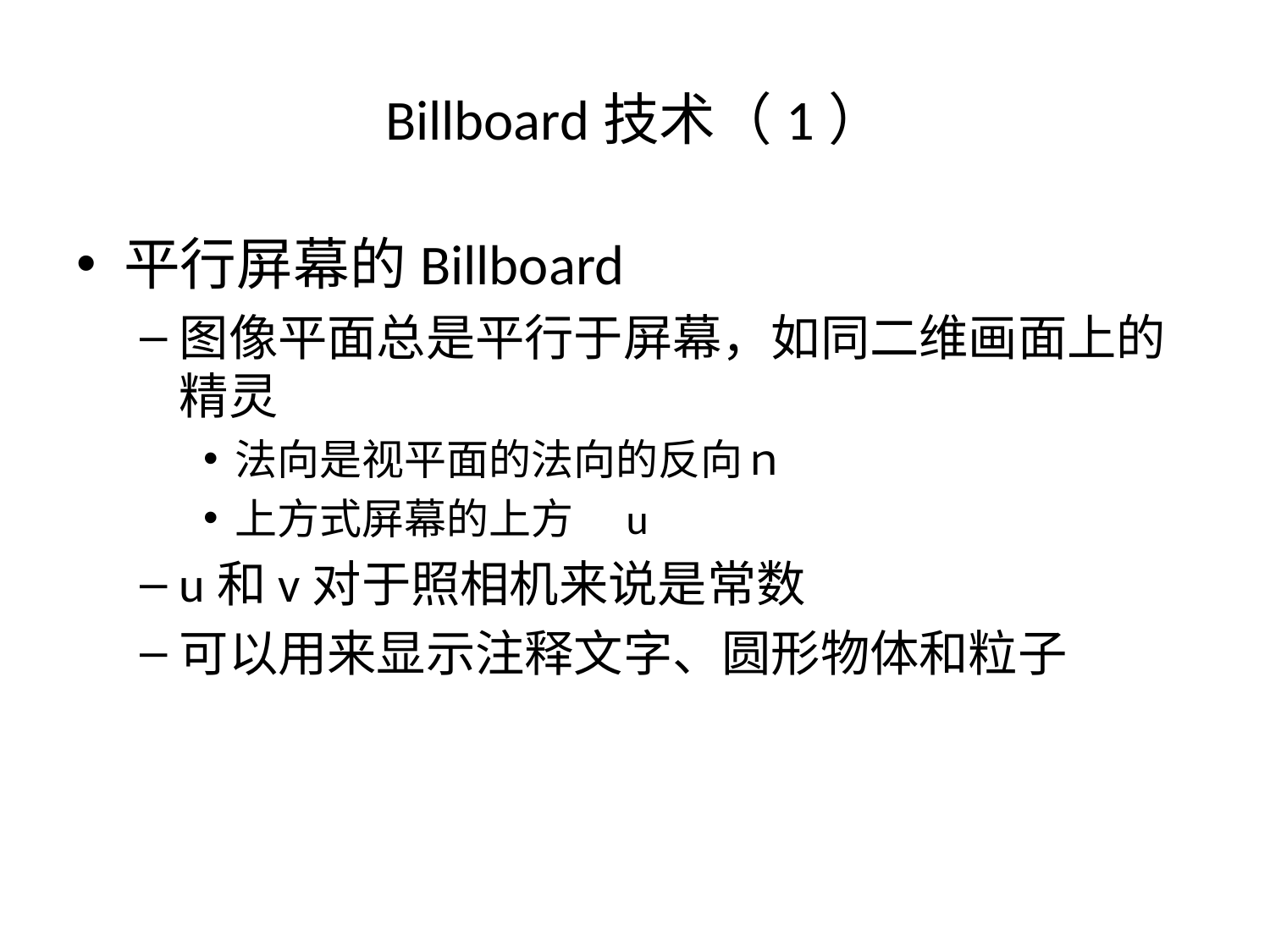

# Billboard技术（1）
平行屏幕的Billboard
图像平面总是平行于屏幕，如同二维画面上的精灵
法向是视平面的法向的反向ｎ
上方式屏幕的上方　u
u和v对于照相机来说是常数
可以用来显示注释文字、圆形物体和粒子